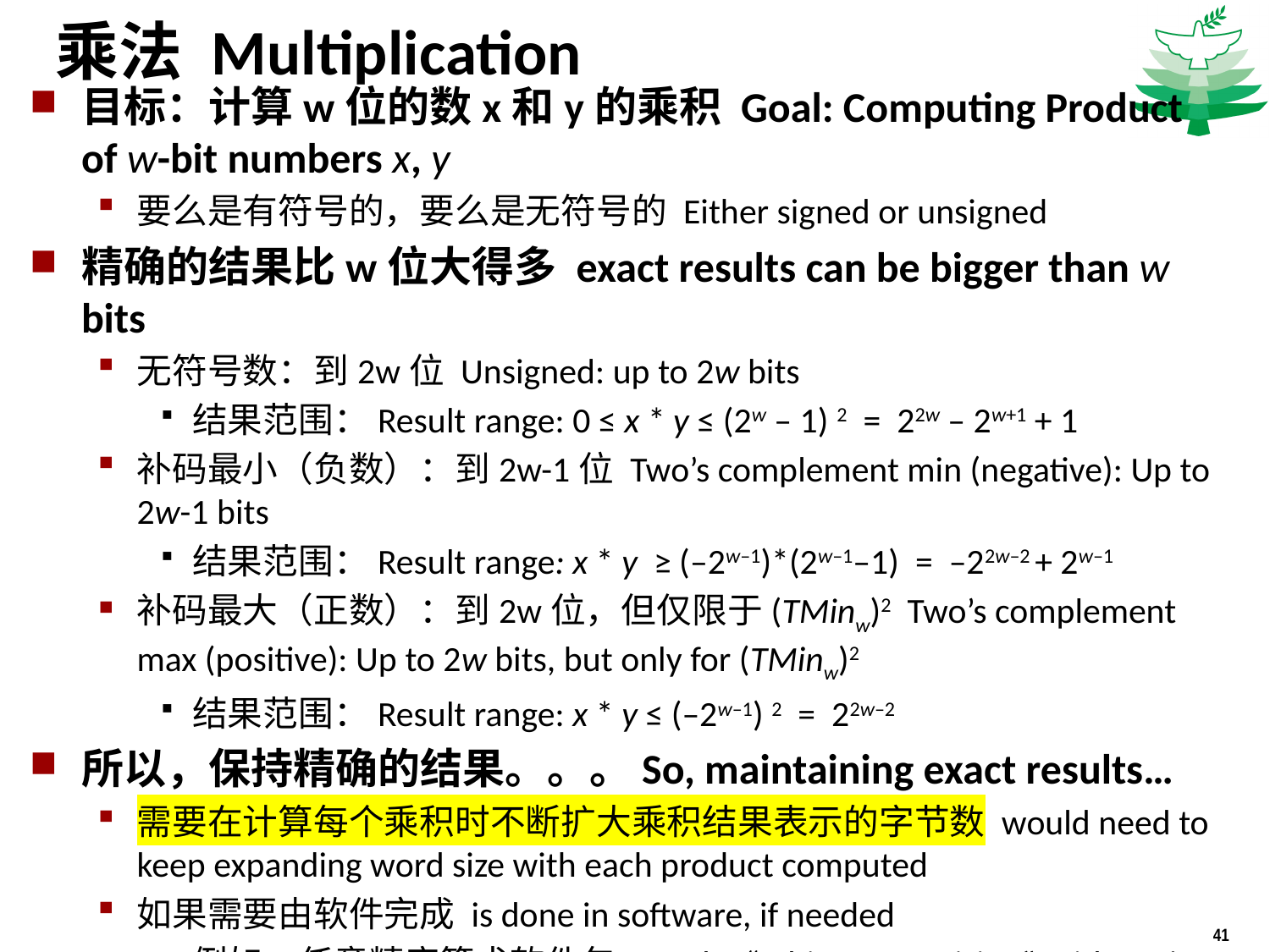

# 乘法 Multiplication
目标：计算w位的数x和y的乘积 Goal: Computing Product of w-bit numbers x, y
要么是有符号的，要么是无符号的 Either signed or unsigned
精确的结果比w位大得多 exact results can be bigger than w bits
无符号数：到2w位 Unsigned: up to 2w bits
结果范围：Result range: 0 ≤ x * y ≤ (2w – 1) 2  =  22w – 2w+1 + 1
补码最小（负数）：到2w-1位 Two’s complement min (negative): Up to 2w-1 bits
结果范围：Result range: x * y  ≥ (–2w–1)*(2w–1–1)  =  –22w–2 + 2w–1
补码最大（正数）：到2w位，但仅限于(TMinw)2  Two’s complement max (positive): Up to 2w bits, but only for (TMinw)2
结果范围：Result range: x * y ≤ (–2w–1) 2  =  22w–2
所以，保持精确的结果。。。So, maintaining exact results…
需要在计算每个乘积时不断扩大乘积结果表示的字节数 would need to keep expanding word size with each product computed
如果需要由软件完成 is done in software, if needed
例如，任意精度算术软件包 e.g., by “arbitrary precision” arithmetic packages